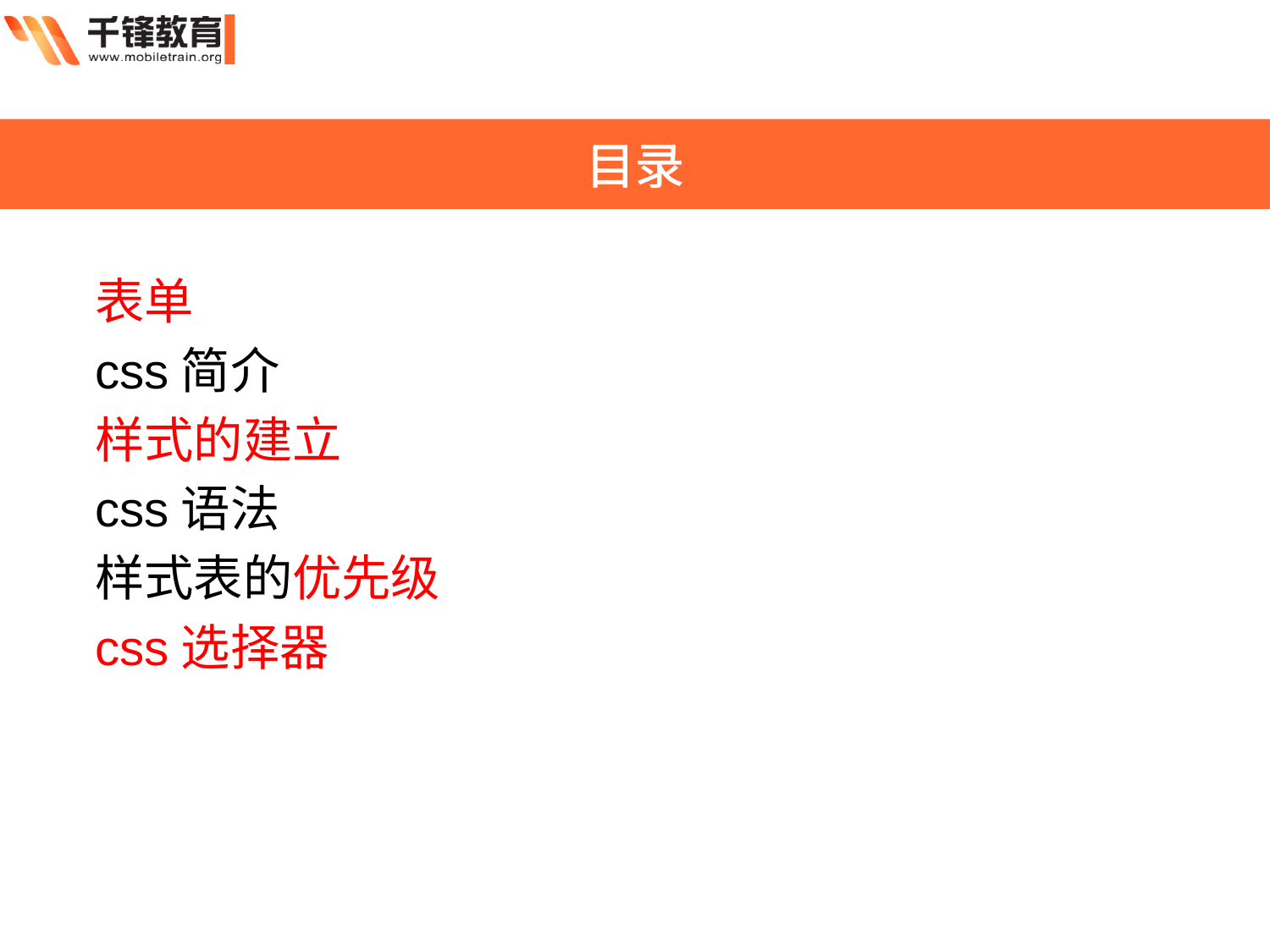

目录
表单
css简介
样式的建立
css语法
样式表的优先级
css选择器